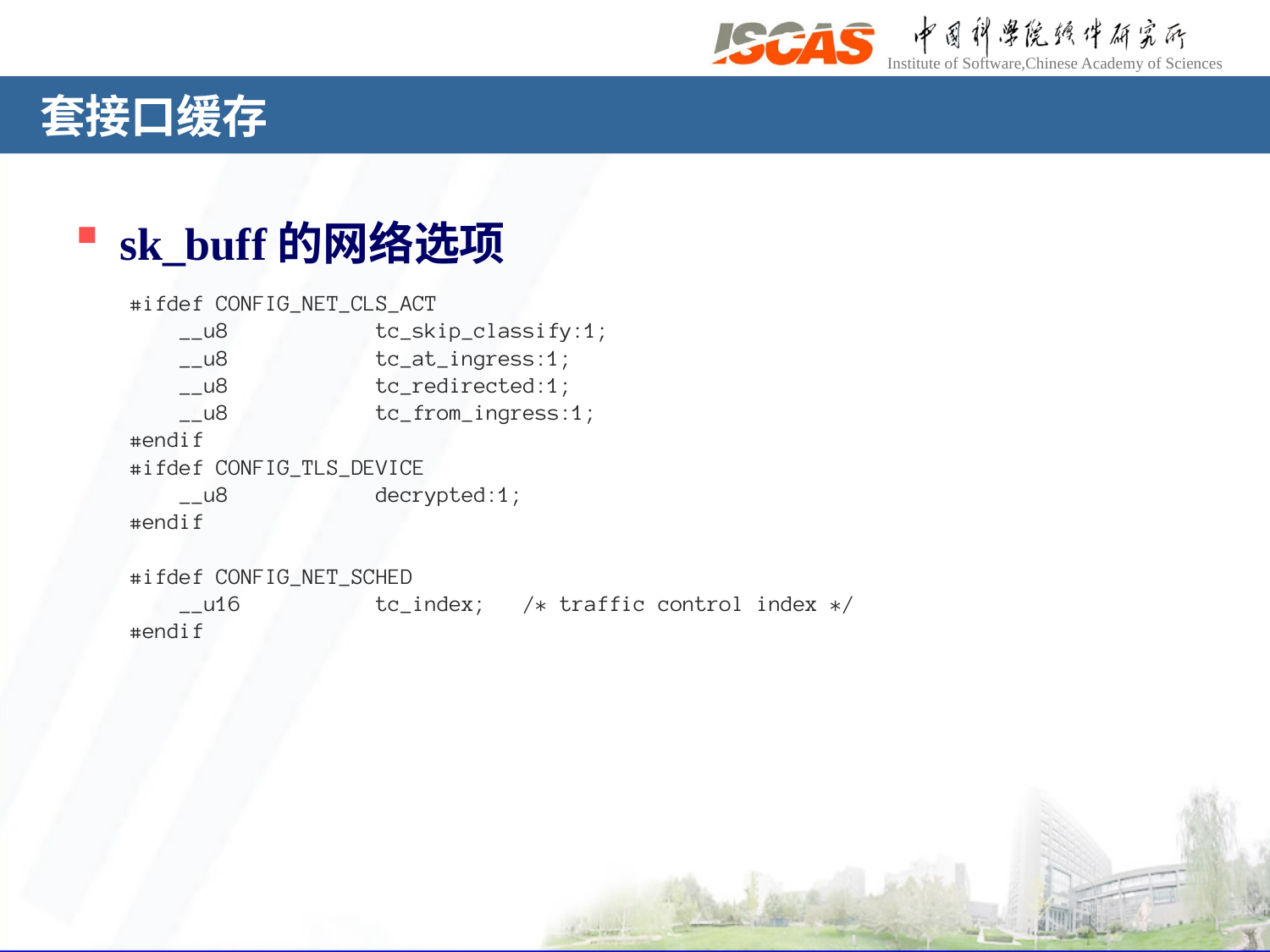

# 套接口缓存
sk_buff的网络选项

#ifdef CONFIG_NET_CLS_ACT
    __u8            tc_skip_classify:1;
    __u8            tc_at_ingress:1;
    __u8            tc_redirected:1;
    __u8            tc_from_ingress:1;
#endif
#ifdef CONFIG_TLS_DEVICE
    __u8            decrypted:1;
#endif
#ifdef CONFIG_NET_SCHED
    __u16           tc_index;   /* traffic control index */
#endif